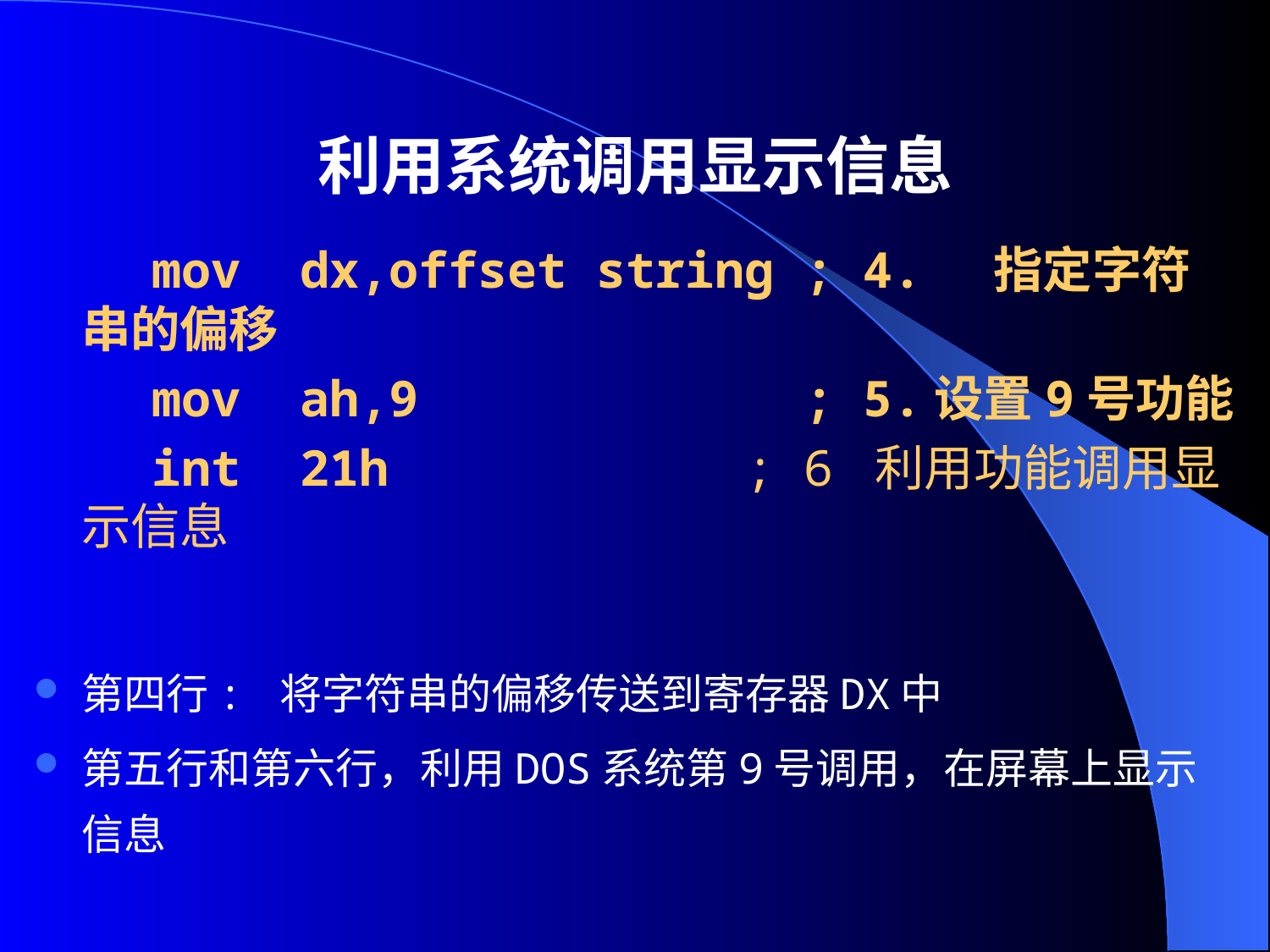

# 利用系统调用显示信息
    mov  dx,offset string ; 4.  指定字符串的偏移
    mov  ah,9             ; 5.设置9号功能
    int  21h            ; 6 利用功能调用显示信息

第四行: 将字符串的偏移传送到寄存器DX中
第五行和第六行，利用DOS系统第9号调用，在屏幕上显示信息